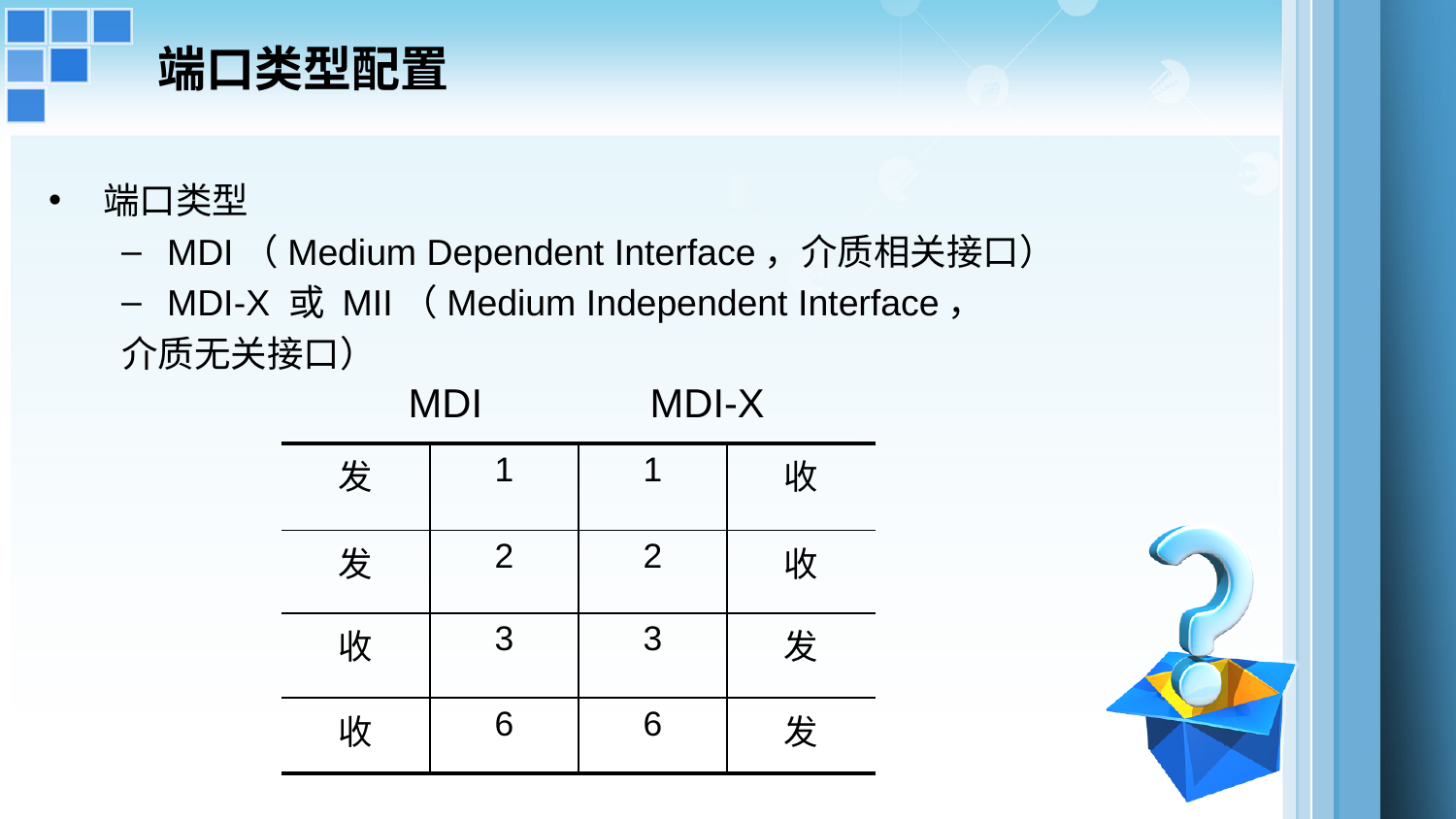

端口类型配置
端口类型
MDI（Medium Dependent Interface，介质相关接口）
MDI-X 或 MII（Medium Independent Interface，
介质无关接口）
MDI               MDI-X
| 发 | 1 | 1 | 收 |
| --- | --- | --- | --- |
| 发 | 2 | 2 | 收 |
| 收 | 3 | 3 | 发 |
| 收 | 6 | 6 | 发 |